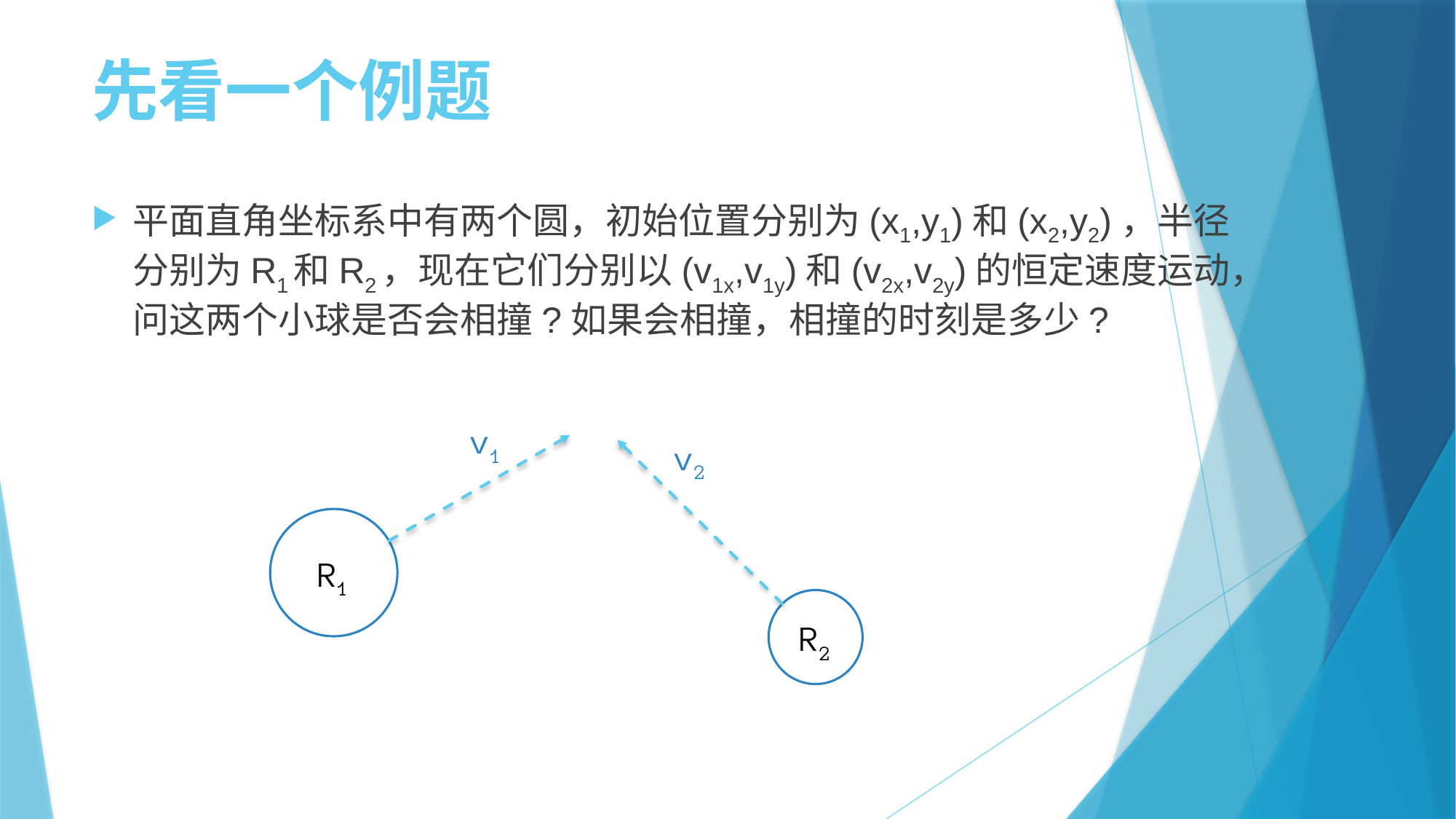

# 先看一个例题
平面直角坐标系中有两个圆，初始位置分别为(x1,y1)和(x2,y2)，半径分别为R1和R2，现在它们分别以(v1x,v1y)和(v2x,v2y)的恒定速度运动，问这两个小球是否会相撞?如果会相撞，相撞的时刻是多少?
v1
v2

R1

R2